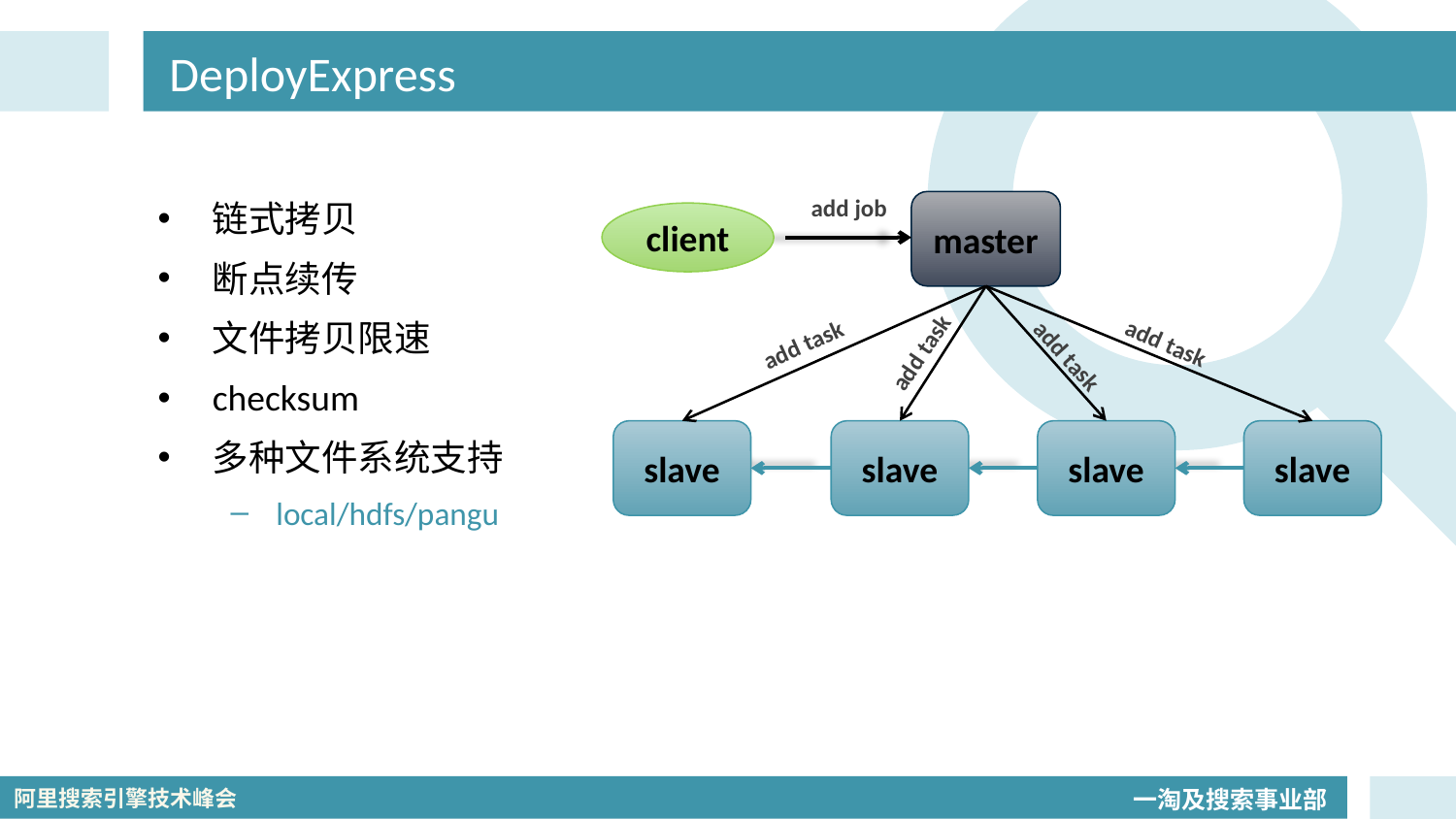

# DeployExpress
链式拷贝
断点续传
文件拷贝限速
checksum
多种文件系统支持
local/hdfs/pangu
add job
master
slave
slave
slave
slave
client
add task
add task
add task
add task